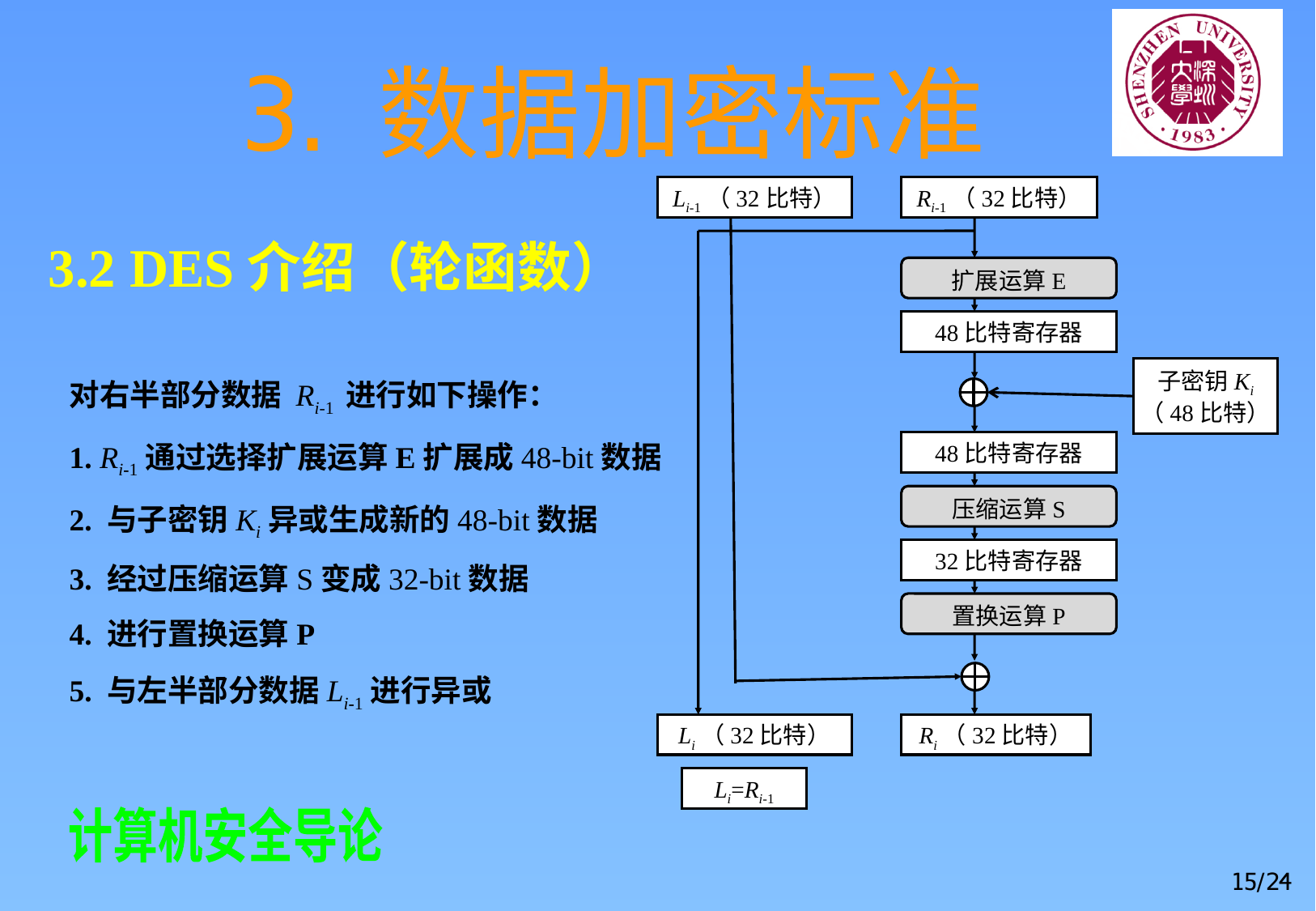

# 3. 数据加密标准
Li-1（32比特）
Ri-1（32比特）

扩展运算E

48比特寄存器

子密钥Ki
（48比特）

48比特寄存器

压缩运算S

32比特寄存器

置换运算P

Li（32比特）
Ri（32比特）
Li=Ri-1
3.2 DES介绍（轮函数）
对右半部分数据 Ri-1 进行如下操作：
1. Ri-1通过选择扩展运算E扩展成48-bit数据
2. 与子密钥Ki异或生成新的48-bit数据
3. 经过压缩运算S变成32-bit数据
4. 进行置换运算P
5. 与左半部分数据Li-1进行异或
15/24